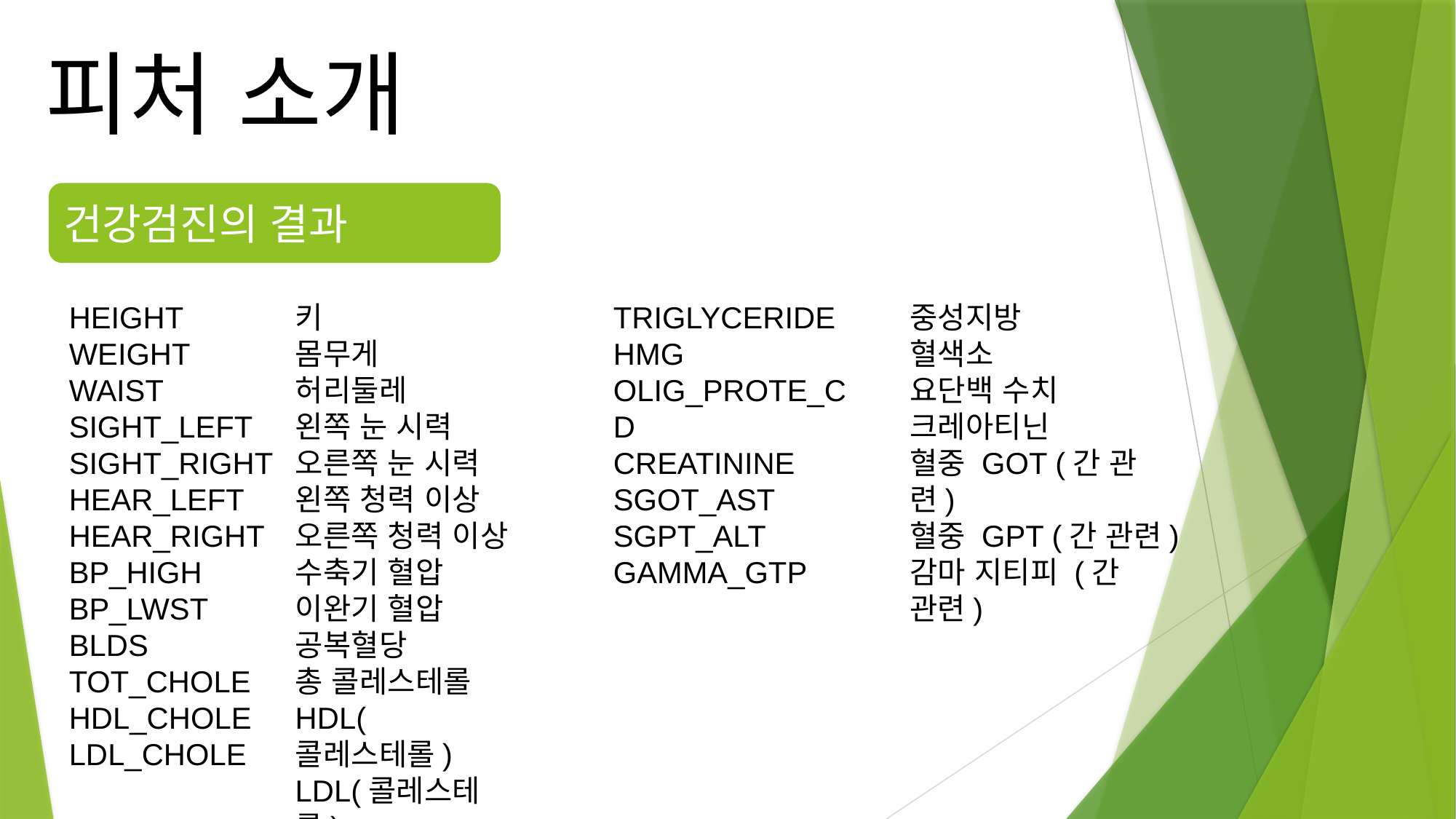

피처 소개
건강검진의 결과
TRIGLYCERIDE
HMG
OLIG_PROTE_CD
CREATININE
SGOT_AST
SGPT_ALT
GAMMA_GTP
중성지방
혈색소
요단백 수치
크레아티닌
혈중 GOT (간 관련)
혈중 GPT (간 관련)
감마 지티피 (간 관련)
HEIGHT
WEIGHT
WAIST
SIGHT_LEFT
SIGHT_RIGHT
HEAR_LEFT
HEAR_RIGHT
BP_HIGH
BP_LWST
BLDS
TOT_CHOLE
HDL_CHOLE
LDL_CHOLE
키
몸무게
허리둘레
왼쪽 눈 시력
오른쪽 눈 시력
왼쪽 청력 이상
오른쪽 청력 이상
수축기 혈압
이완기 혈압
공복혈당
총 콜레스테롤
HDL(콜레스테롤)
LDL(콜레스테롤)